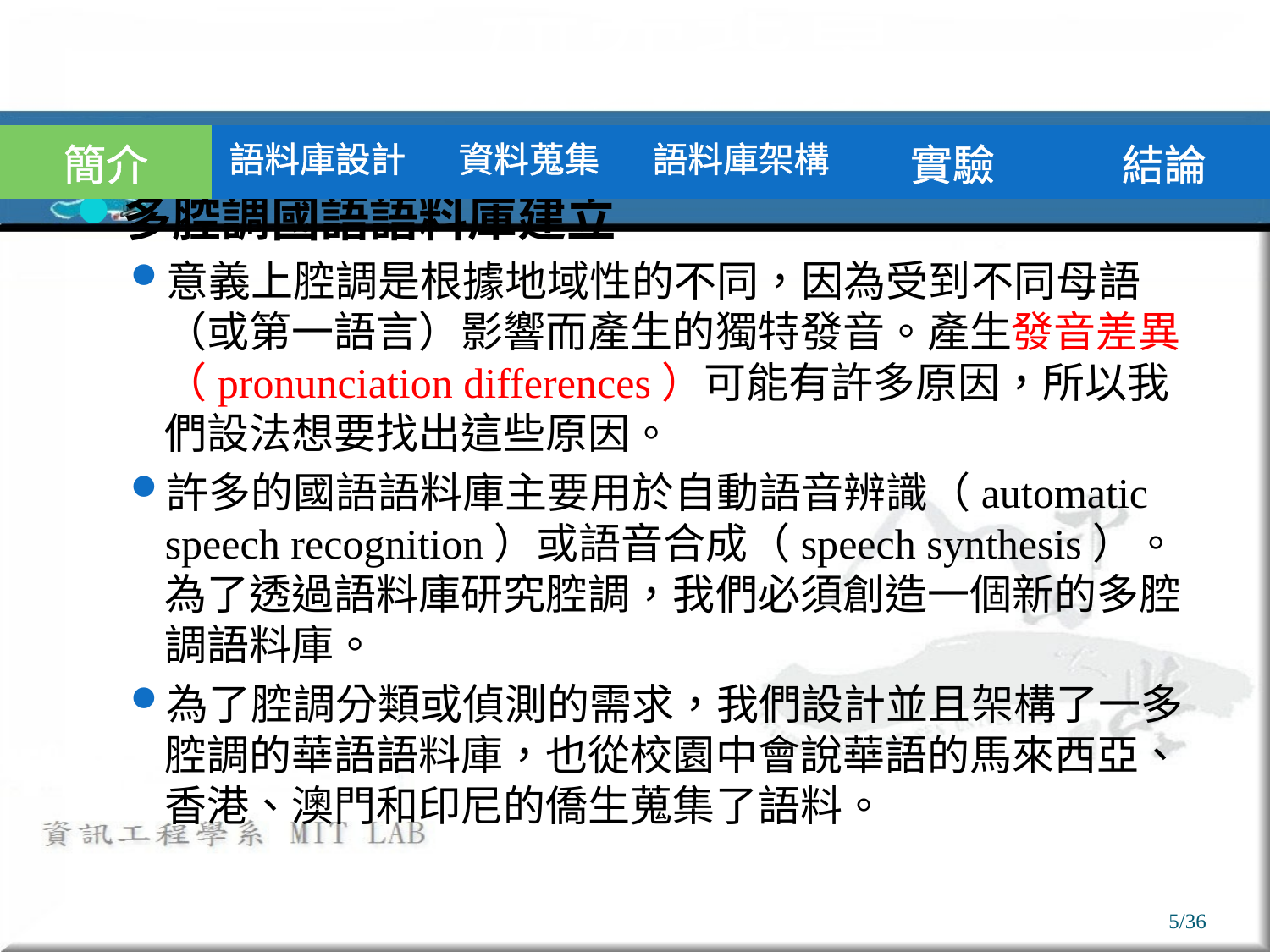

# 研究背景
| 簡介 | 語料庫設計 | 資料蒐集 | 語料庫架構 | 實驗 | 結論 |
| --- | --- | --- | --- | --- | --- |
多腔調國語語料庫建立
意義上腔調是根據地域性的不同，因為受到不同母語（或第一語言）影響而產生的獨特發音。產生發音差異（pronunciation differences）可能有許多原因，所以我們設法想要找出這些原因。
許多的國語語料庫主要用於自動語音辨識（automatic speech recognition）或語音合成（speech synthesis）。為了透過語料庫研究腔調，我們必須創造一個新的多腔調語料庫。
為了腔調分類或偵測的需求，我們設計並且架構了一多腔調的華語語料庫，也從校園中會說華語的馬來西亞、香港、澳門和印尼的僑生蒐集了語料。

5/36